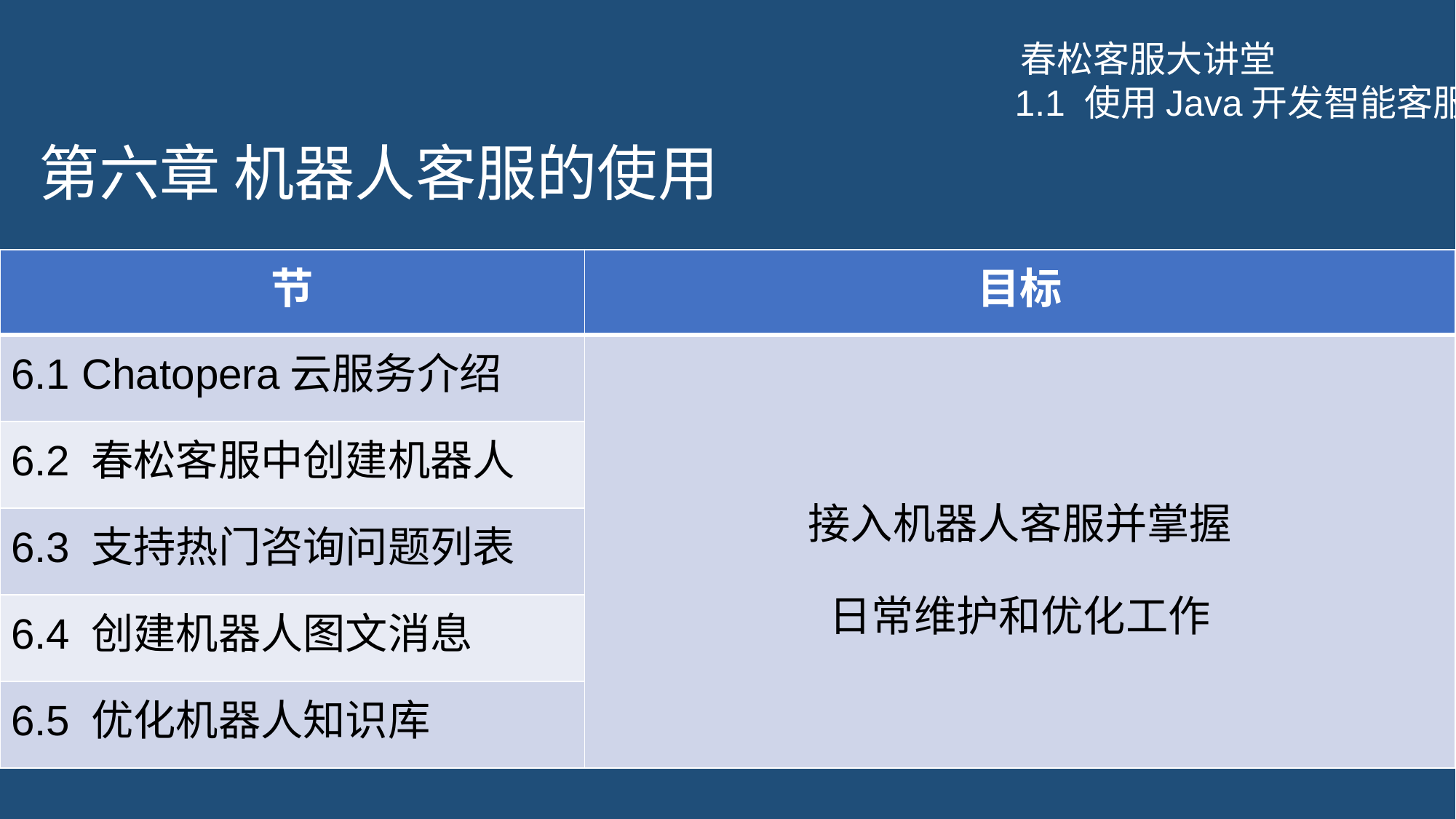

春松客服大讲堂
1.1 使用Java开发智能客服
第六章 机器人客服的使用
| 节 | 目标 |
| --- | --- |
| 6.1 Chatopera云服务介绍 | 接入机器人客服并掌握 日常维护和优化工作 |
| 6.2 春松客服中创建机器人 |  |
| 6.3 支持热门咨询问题列表 |  |
| 6.4 创建机器人图文消息 |  |
| 6.5 优化机器人知识库 |  |